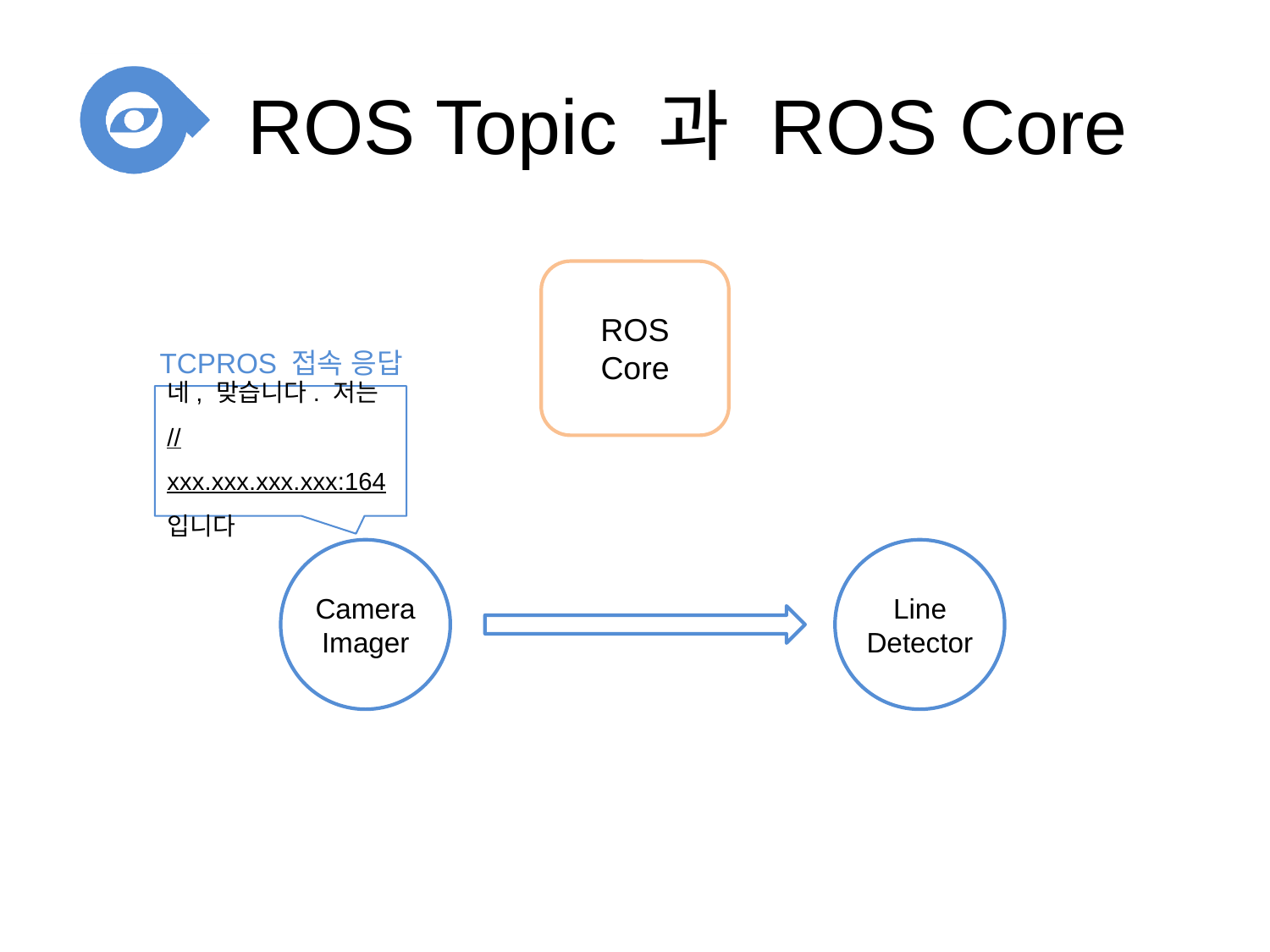

# ROS Topic 과 ROS Core
ROS Core
TCPROS 접속 응답
네, 맞습니다. 저는
//xxx.xxx.xxx.xxx:164
입니다
Camera
Imager
Line Detector